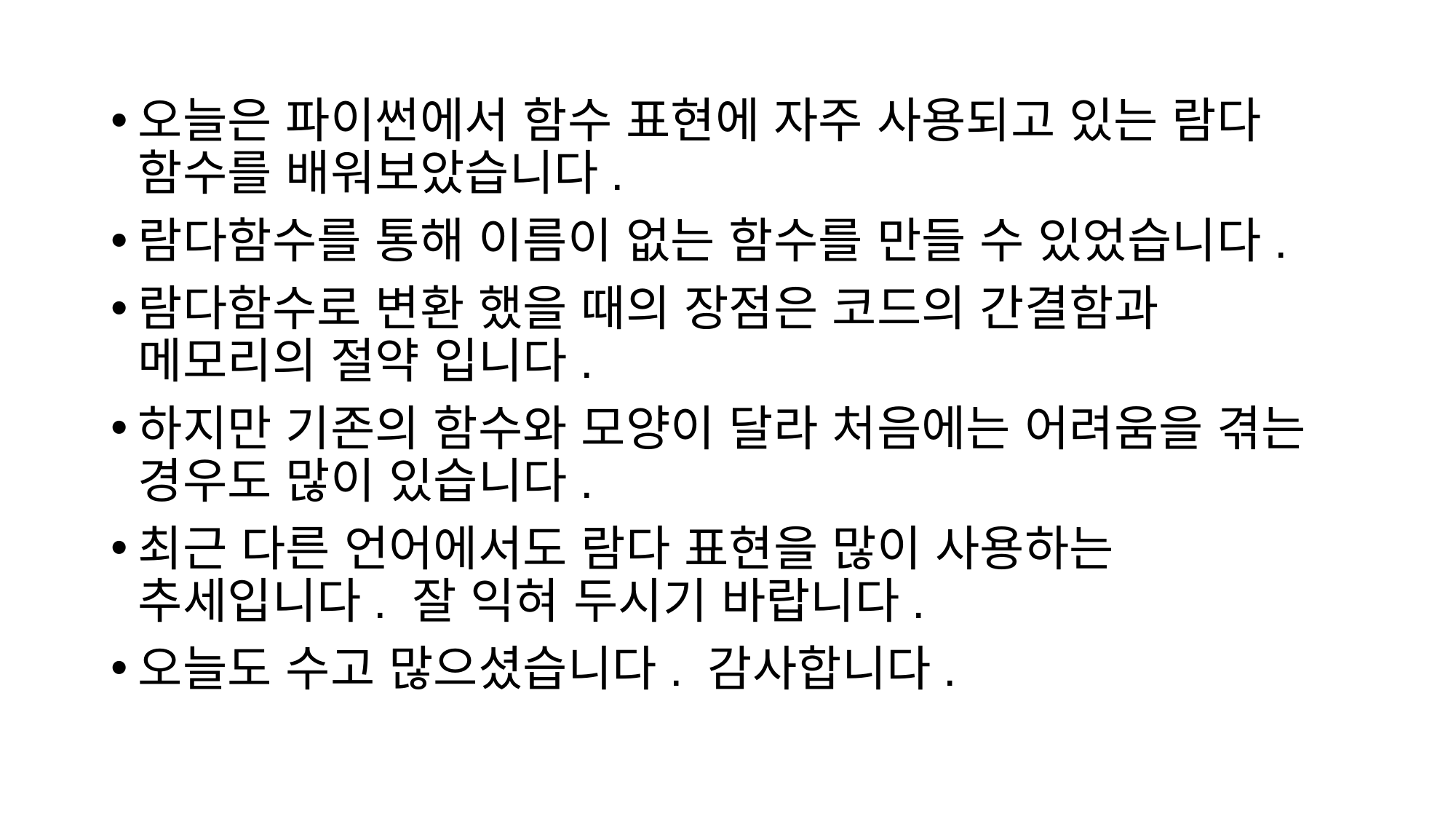

오늘은 파이썬에서 함수 표현에 자주 사용되고 있는 람다 함수를 배워보았습니다.
람다함수를 통해 이름이 없는 함수를 만들 수 있었습니다.
람다함수로 변환 했을 때의 장점은 코드의 간결함과 메모리의 절약 입니다.
하지만 기존의 함수와 모양이 달라 처음에는 어려움을 겪는 경우도 많이 있습니다.
최근 다른 언어에서도 람다 표현을 많이 사용하는 추세입니다. 잘 익혀 두시기 바랍니다.
오늘도 수고 많으셨습니다. 감사합니다.